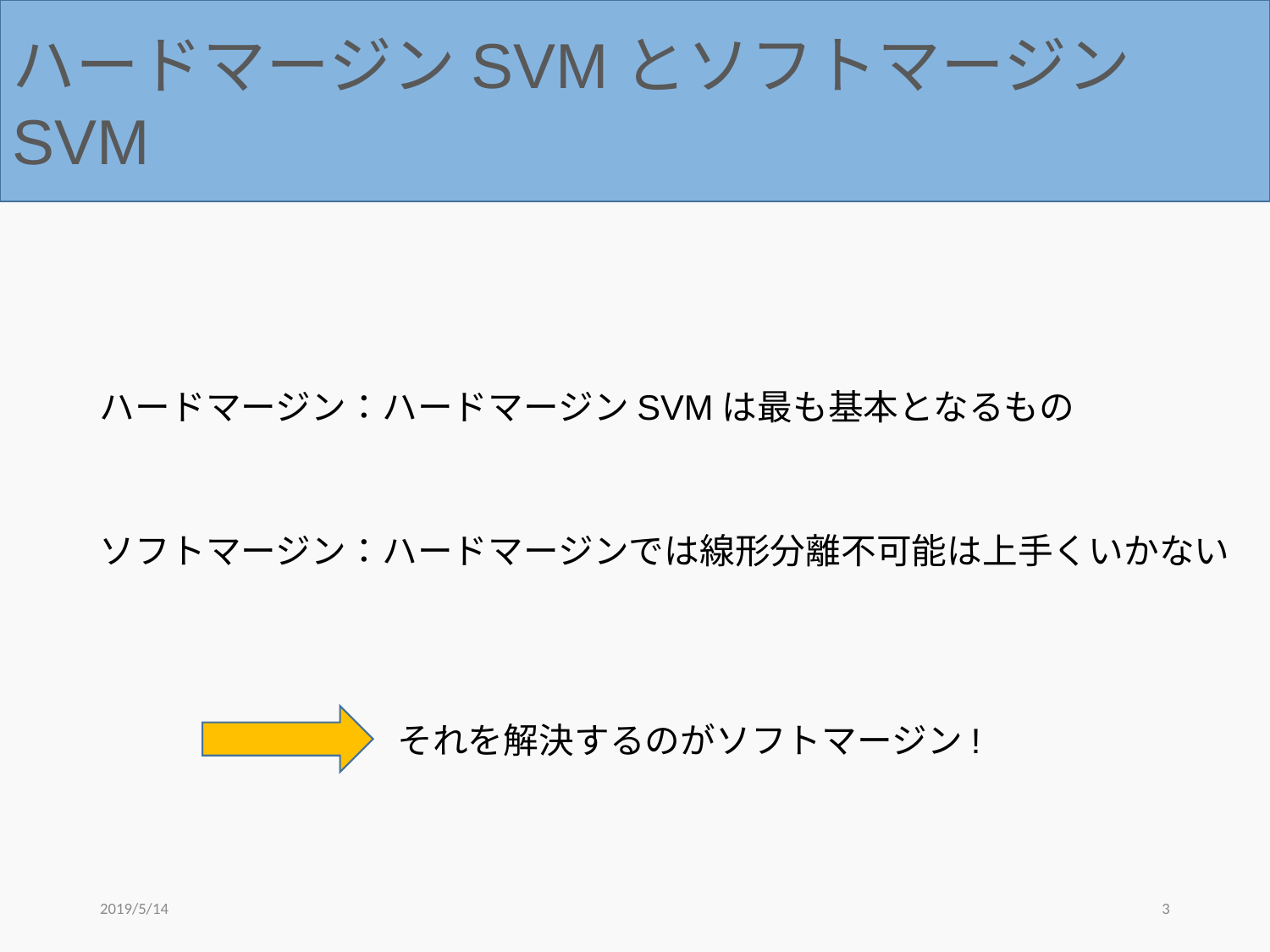

ハードマージンSVMとソフトマージンSVM
ハードマージン：ハードマージンSVMは最も基本となるもの
ソフトマージン：ハードマージンでは線形分離不可能は上手くいかない

それを解決するのがソフトマージン!
2019/5/14
3